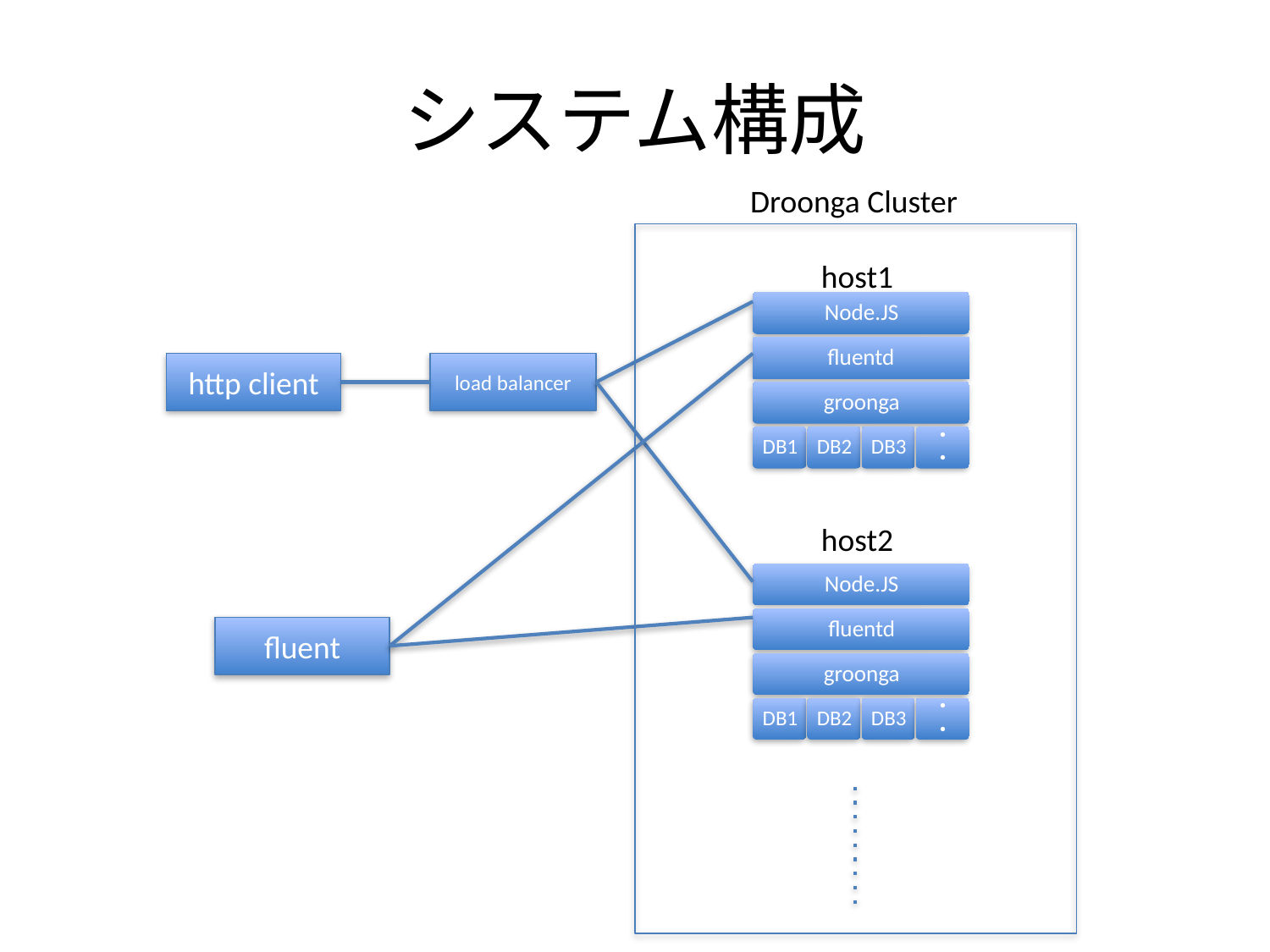

# システム構成
Droonga Cluster

host1
Node.JS
fluentd
groonga
DB1
DB2
DB3
・・
http client
load balancer
host2
Node.JS
fluentd
groonga
DB1
DB2
DB3
・・
fluent